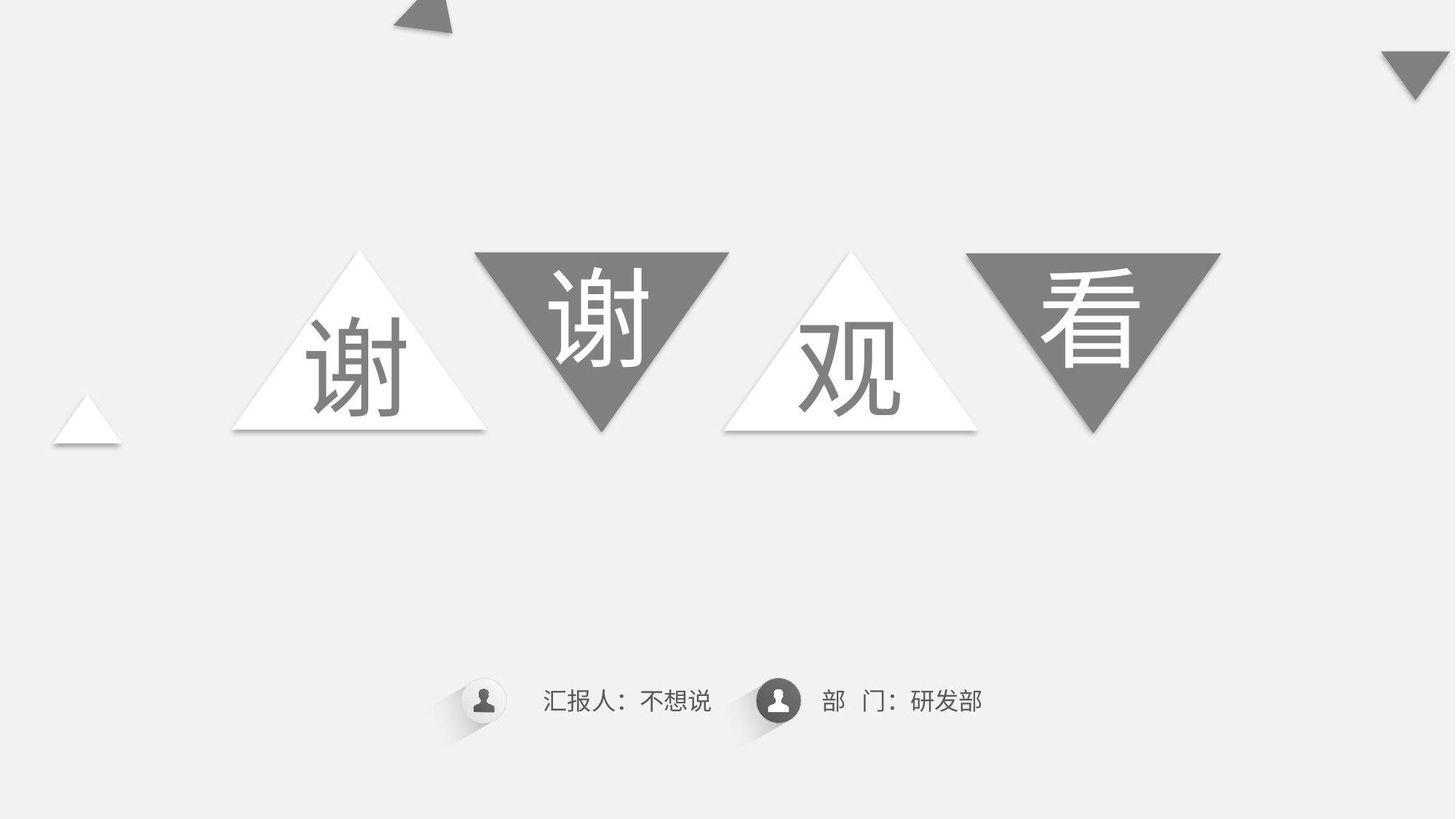

谢
看

谢
观

汇报人：不想说
部   门：研发部